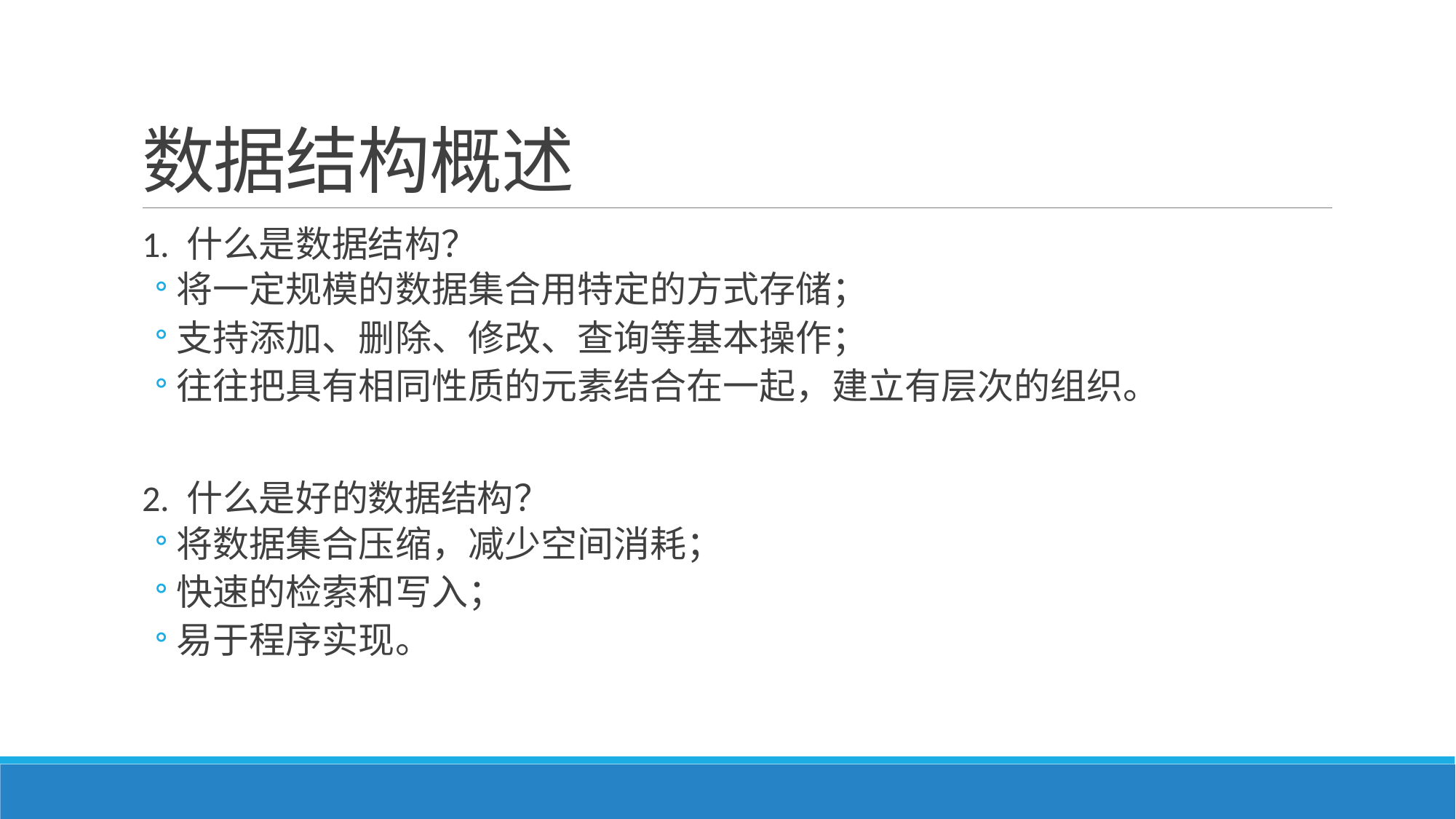

# 数据结构概述
1. 什么是数据结构？
将一定规模的数据集合用特定的方式存储；
支持添加、删除、修改、查询等基本操作；
往往把具有相同性质的元素结合在一起，建立有层次的组织。

2. 什么是好的数据结构？
将数据集合压缩，减少空间消耗；
快速的检索和写入；
易于程序实现。